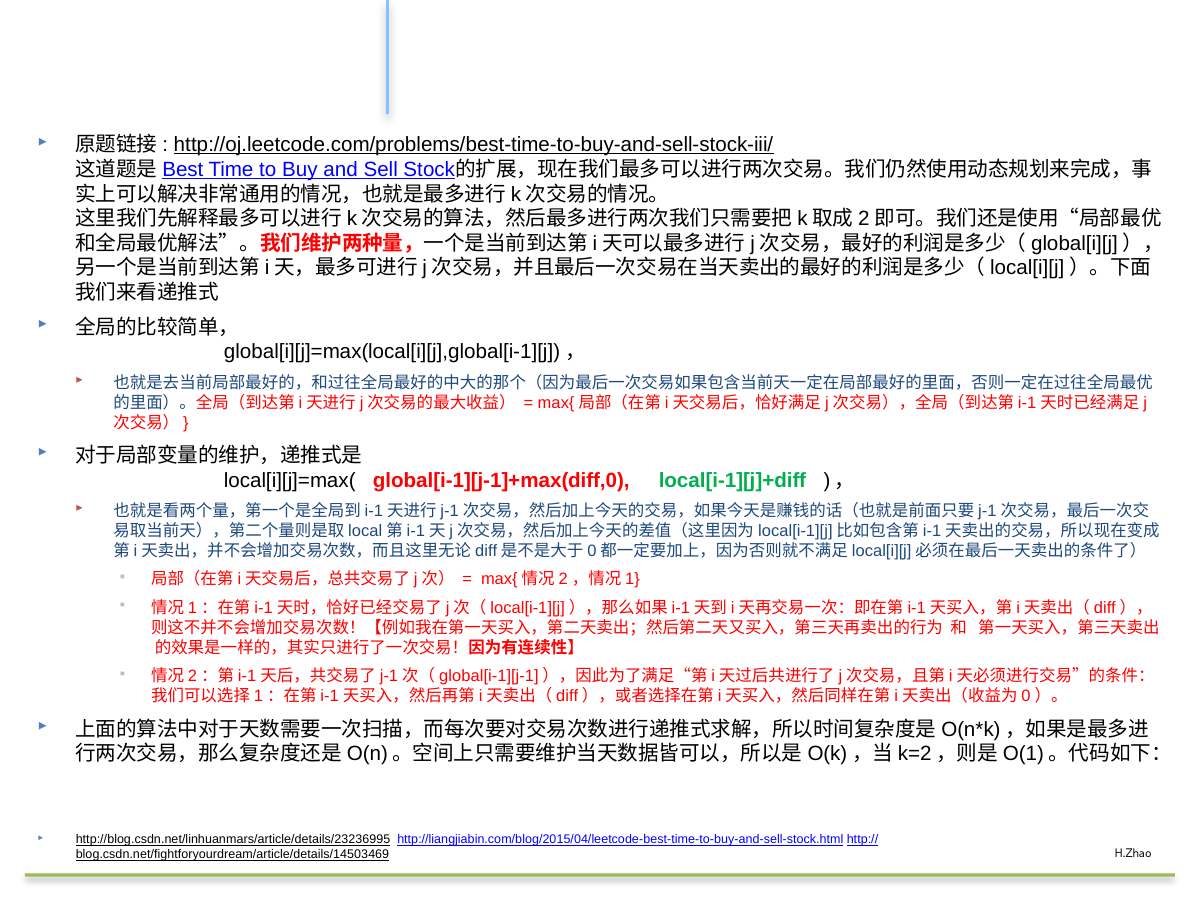

#

原题链接: http://oj.leetcode.com/problems/best-time-to-buy-and-sell-stock-iii/ 
这道题是Best Time to Buy and Sell Stock的扩展，现在我们最多可以进行两次交易。我们仍然使用动态规划来完成，事实上可以解决非常通用的情况，也就是最多进行k次交易的情况。
这里我们先解释最多可以进行k次交易的算法，然后最多进行两次我们只需要把k取成2即可。我们还是使用“局部最优和全局最优解法”。我们维护两种量，一个是当前到达第i天可以最多进行j次交易，最好的利润是多少（global[i][j]），另一个是当前到达第i天，最多可进行j次交易，并且最后一次交易在当天卖出的最好的利润是多少（local[i][j]）。下面我们来看递推式
全局的比较简单，
	global[i][j]=max(local[i][j],global[i-1][j])，
也就是去当前局部最好的，和过往全局最好的中大的那个（因为最后一次交易如果包含当前天一定在局部最好的里面，否则一定在过往全局最优的里面）。全局（到达第i天进行j次交易的最大收益） = max{局部（在第i天交易后，恰好满足j次交易），全局（到达第i-1天时已经满足j次交易）}
对于局部变量的维护，递推式是
	local[i][j]=max(   global[i-1][j-1]+max(diff,0),     local[i-1][j]+diff   )，
也就是看两个量，第一个是全局到i-1天进行j-1次交易，然后加上今天的交易，如果今天是赚钱的话（也就是前面只要j-1次交易，最后一次交易取当前天），第二个量则是取local第i-1天j次交易，然后加上今天的差值（这里因为local[i-1][j]比如包含第i-1天卖出的交易，所以现在变成第i天卖出，并不会增加交易次数，而且这里无论diff是不是大于0都一定要加上，因为否则就不满足local[i][j]必须在最后一天卖出的条件了）
局部（在第i天交易后，总共交易了j次） =  max{情况2，情况1}
情况1：在第i-1天时，恰好已经交易了j次（local[i-1][j]），那么如果i-1天到i天再交易一次：即在第i-1天买入，第i天卖出（diff），则这不并不会增加交易次数！【例如我在第一天买入，第二天卖出；然后第二天又买入，第三天再卖出的行为  和   第一天买入，第三天卖出  的效果是一样的，其实只进行了一次交易！因为有连续性】
情况2：第i-1天后，共交易了j-1次（global[i-1][j-1]），因此为了满足“第i天过后共进行了j次交易，且第i天必须进行交易”的条件：我们可以选择1：在第i-1天买入，然后再第i天卖出（diff），或者选择在第i天买入，然后同样在第i天卖出（收益为0）。
上面的算法中对于天数需要一次扫描，而每次要对交易次数进行递推式求解，所以时间复杂度是O(n*k)，如果是最多进行两次交易，那么复杂度还是O(n)。空间上只需要维护当天数据皆可以，所以是O(k)，当k=2，则是O(1)。代码如下：
http://blog.csdn.net/linhuanmars/article/details/23236995  http://liangjiabin.com/blog/2015/04/leetcode-best-time-to-buy-and-sell-stock.html http://blog.csdn.net/fightforyourdream/article/details/14503469